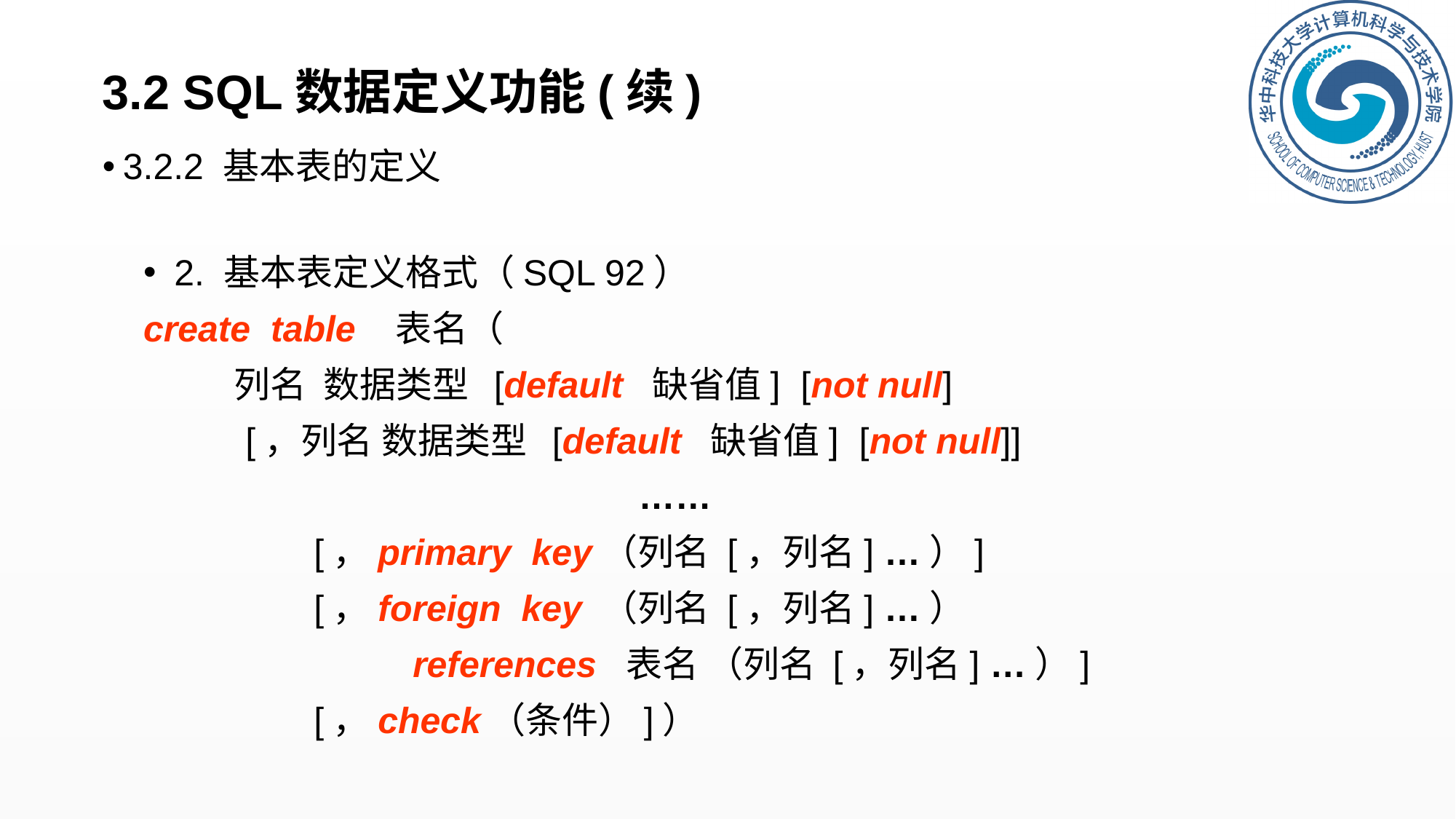

# 3.2 SQL数据定义功能(续)
3.2.2 基本表的定义

 2. 基本表定义格式（SQL 92）
create  table   表名（
          列名  数据类型  [default  缺省值]  [not null]
          [，列名 数据类型  [default  缺省值]  [not null]]
……
		    [，primary  key（列名 [，列名] …）]
		    [，foreign  key （列名 [，列名] …）
			   references  表名 （列名 [，列名] …）]
		    [，check（条件）]）